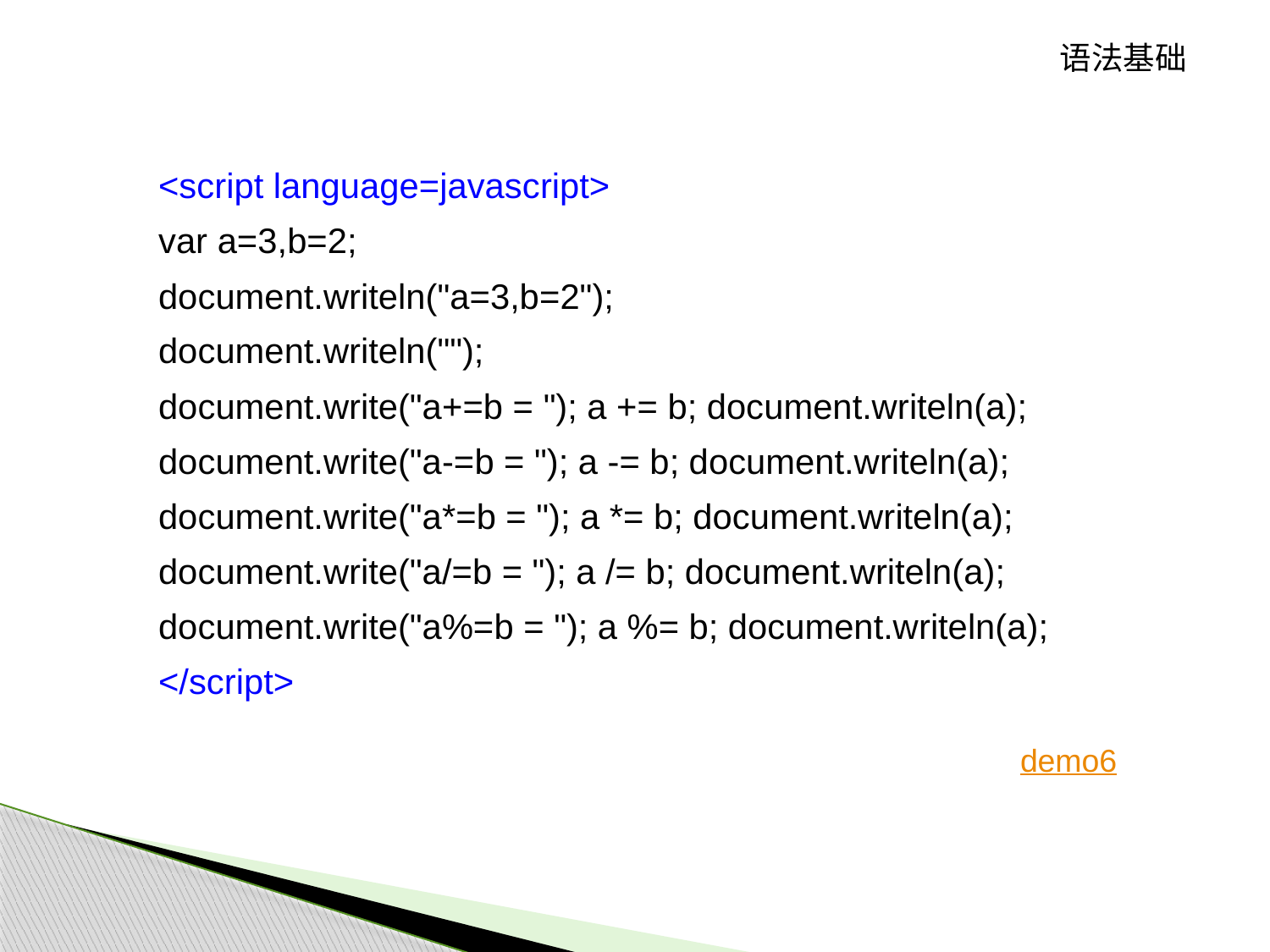

语法基础
<script language=javascript>
var a=3,b=2;
document.writeln("a=3,b=2");
document.writeln("");
document.write("a+=b = "); a += b; document.writeln(a);
document.write("a-=b = "); a -= b; document.writeln(a);
document.write("a*=b = "); a *= b; document.writeln(a);
document.write("a/=b = "); a /= b; document.writeln(a);
document.write("a%=b = "); a %= b; document.writeln(a);
</script>
demo6